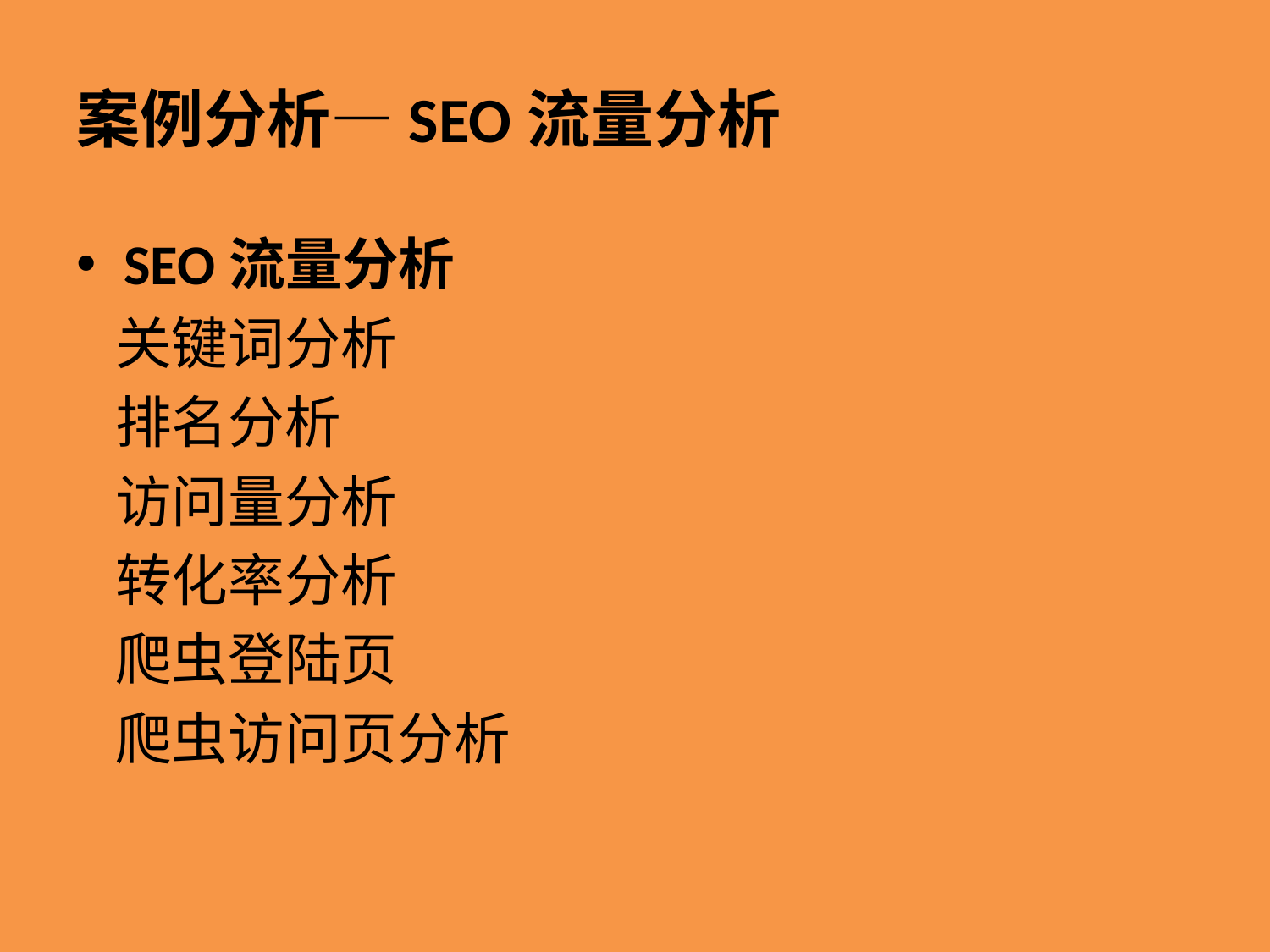

# 案例分析—SEO流量分析
SEO流量分析
  关键词分析
  排名分析
  访问量分析
  转化率分析
  爬虫登陆页
  爬虫访问页分析